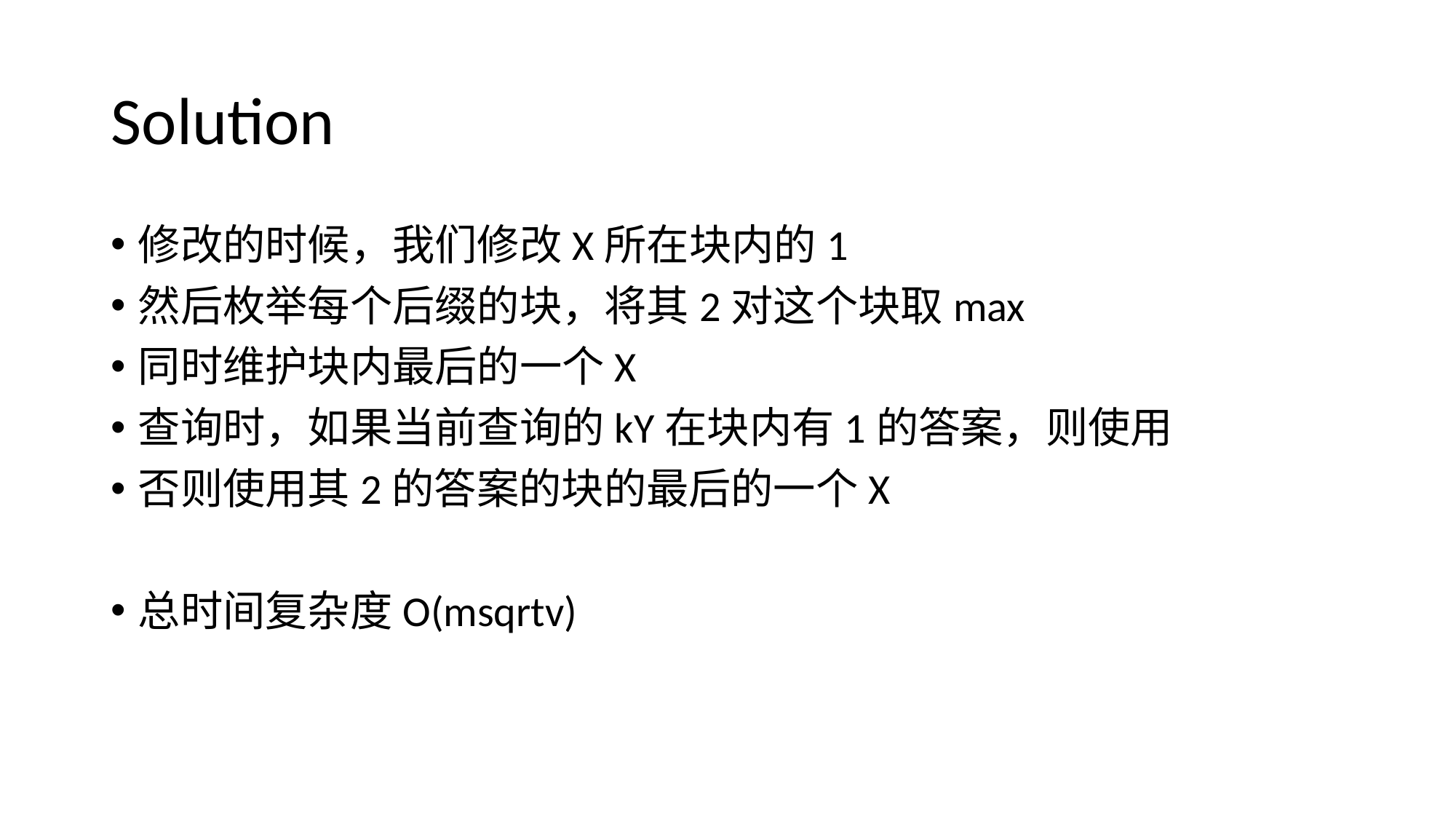

# Solution
修改的时候，我们修改X所在块内的1
然后枚举每个后缀的块，将其2对这个块取max
同时维护块内最后的一个X
查询时，如果当前查询的kY在块内有1的答案，则使用
否则使用其2的答案的块的最后的一个X

总时间复杂度O(msqrtv)